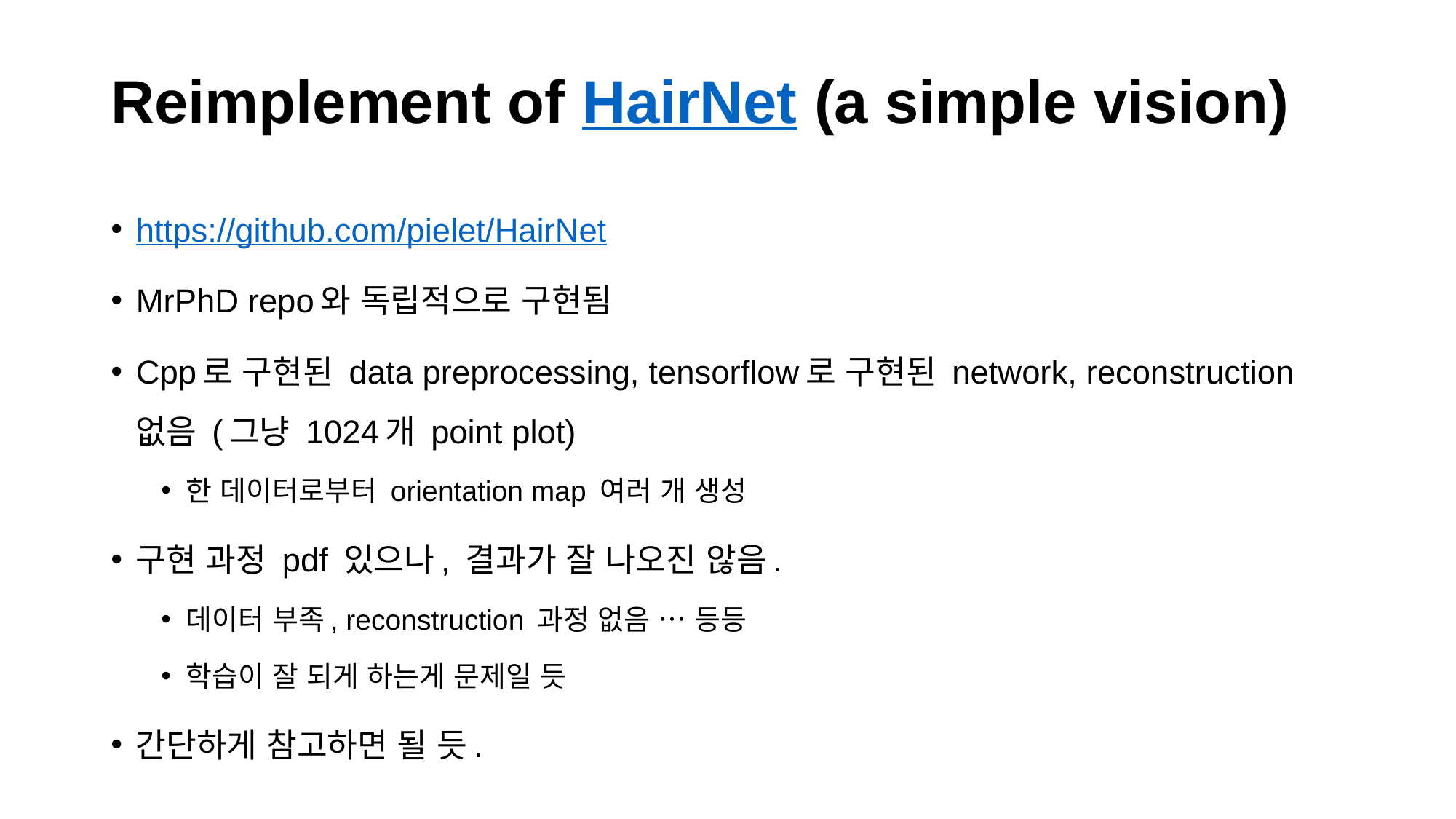

# Reimplement of HairNet (a simple vision)
https://github.com/pielet/HairNet
MrPhD repo와 독립적으로 구현됨
Cpp로 구현된 data preprocessing, tensorflow로 구현된 network, reconstruction 없음 (그냥 1024개 point plot)
한 데이터로부터 orientation map 여러 개 생성
구현 과정 pdf 있으나, 결과가 잘 나오진 않음.
데이터 부족, reconstruction 과정 없음 … 등등
학습이 잘 되게 하는게 문제일 듯
간단하게 참고하면 될 듯.